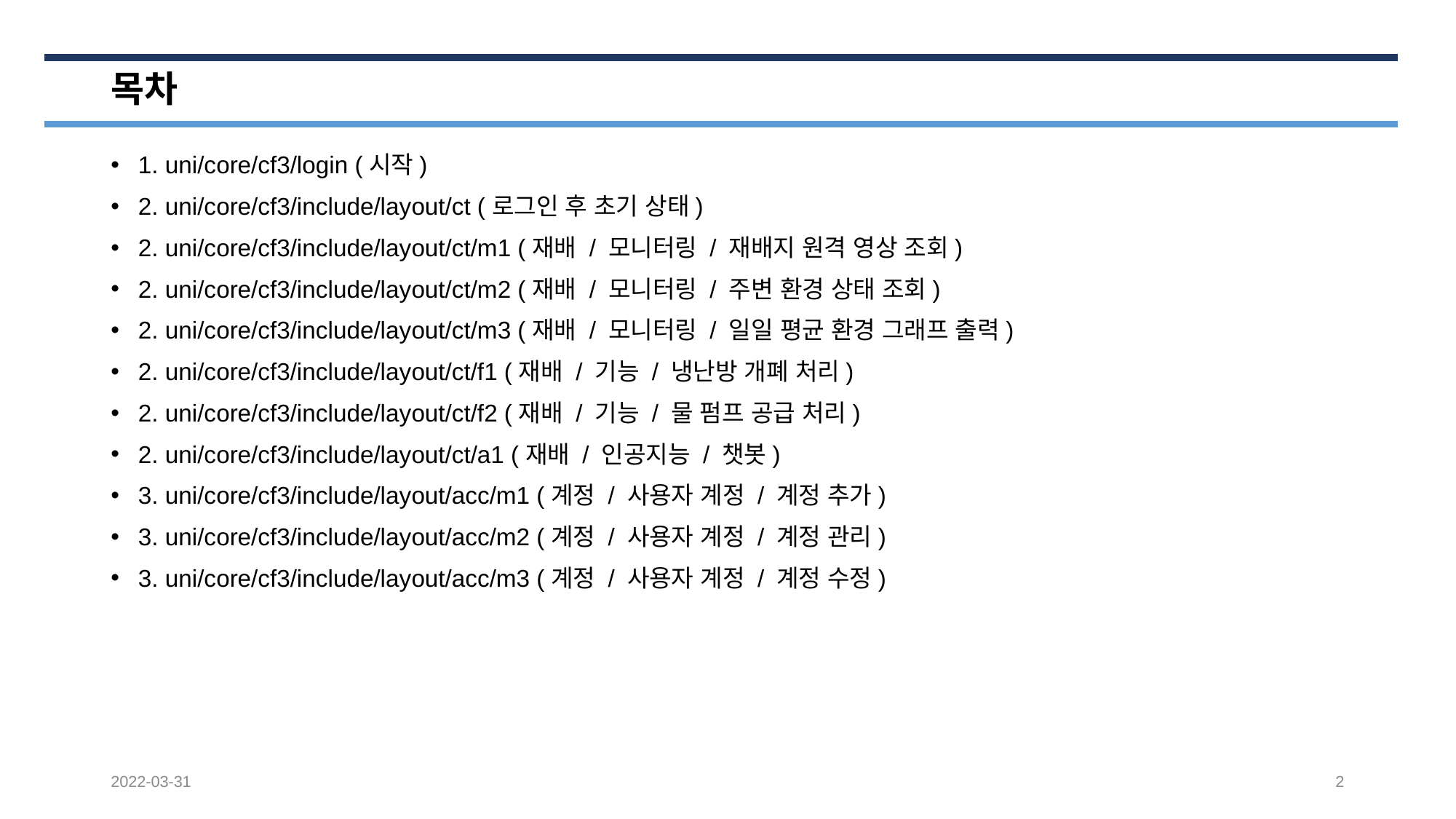

# 목차
1. uni/core/cf3/login (시작)
2. uni/core/cf3/include/layout/ct (로그인 후 초기 상태)
2. uni/core/cf3/include/layout/ct/m1 (재배 / 모니터링 / 재배지 원격 영상 조회)
2. uni/core/cf3/include/layout/ct/m2 (재배 / 모니터링 / 주변 환경 상태 조회)
2. uni/core/cf3/include/layout/ct/m3 (재배 / 모니터링 / 일일 평균 환경 그래프 출력)
2. uni/core/cf3/include/layout/ct/f1 (재배 / 기능 / 냉난방 개폐 처리)
2. uni/core/cf3/include/layout/ct/f2 (재배 / 기능 / 물 펌프 공급 처리)
2. uni/core/cf3/include/layout/ct/a1 (재배 / 인공지능 / 챗봇)
3. uni/core/cf3/include/layout/acc/m1 (계정 / 사용자 계정 / 계정 추가)
3. uni/core/cf3/include/layout/acc/m2 (계정 / 사용자 계정 / 계정 관리)
3. uni/core/cf3/include/layout/acc/m3 (계정 / 사용자 계정 / 계정 수정)
2022-03-31
2